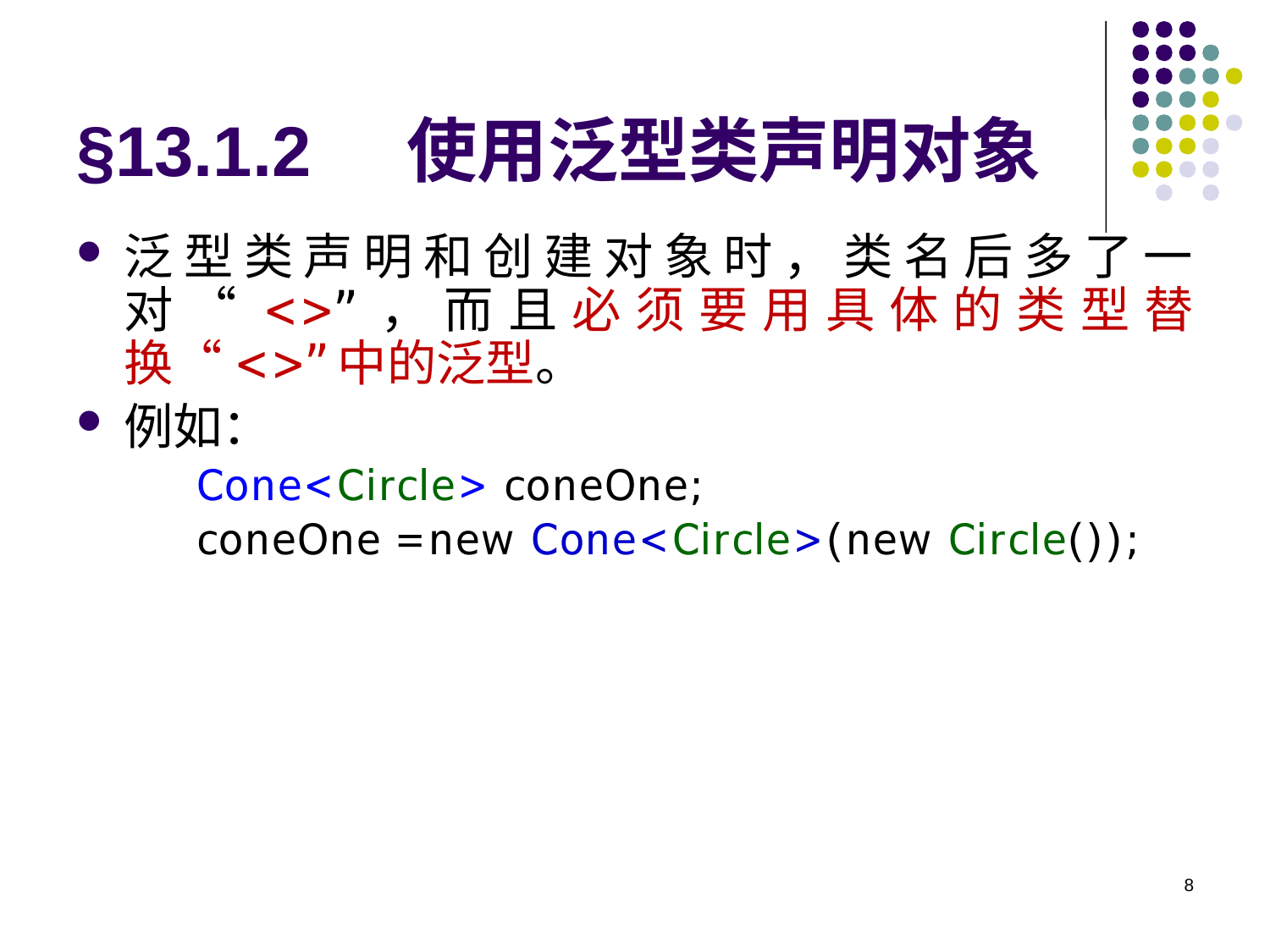

# §13.1.2    使用泛型类声明对象
泛型类声明和创建对象时，类名后多了一对“<>”，而且必须要用具体的类型替换“<>”中的泛型。
例如：
  Cone<Circle> coneOne;
  coneOne =new Cone<Circle>(new Circle());

8